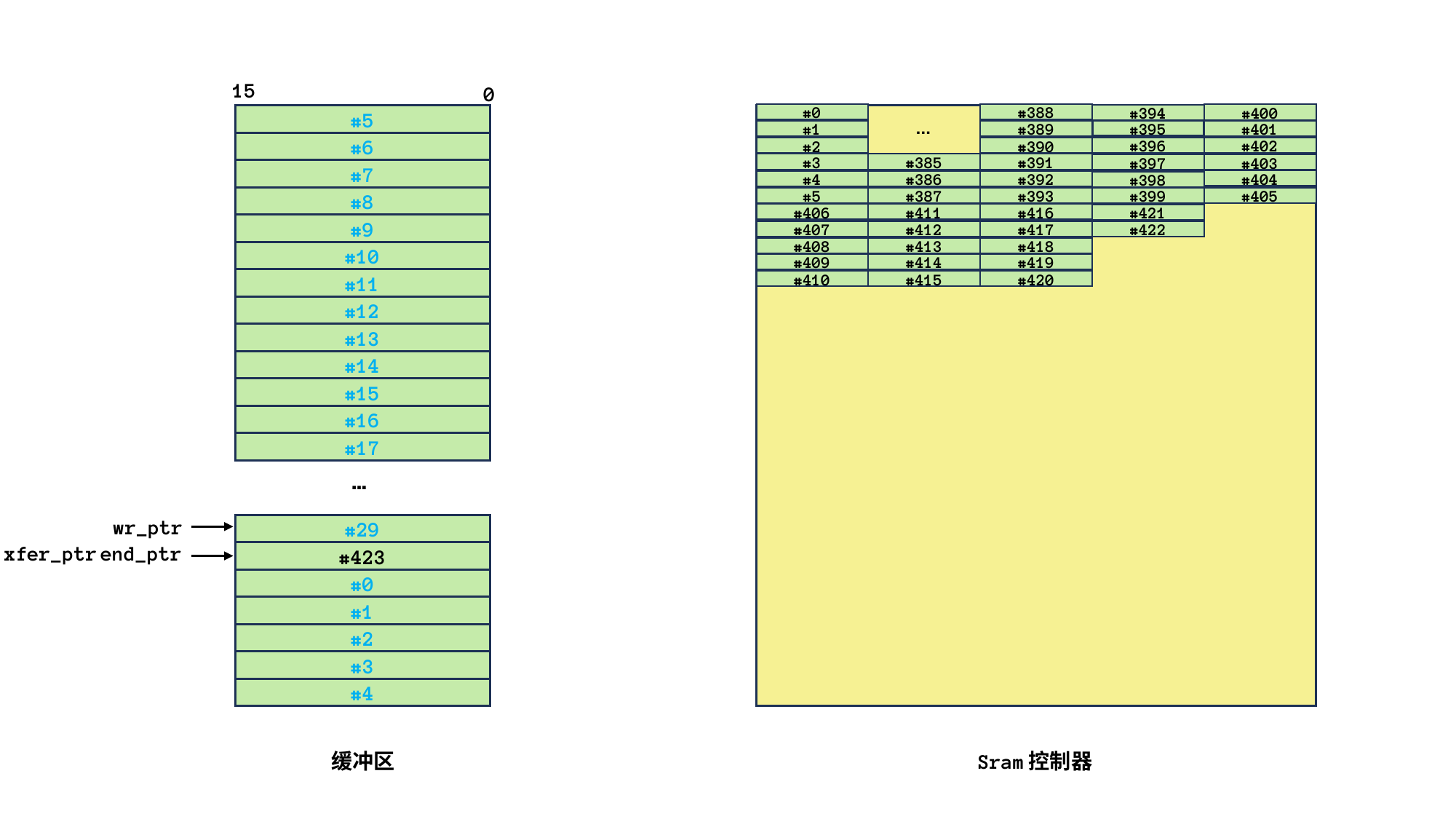

15
0
#5
#6
#7
#8
#9
#10
#11
#12
#13
#14
#15
#16
#17
…
#29
#423
#0
#1
#2
#3
#4
…
#0
#388
#400
#394

#395
#401
#1
#389
#396
#402
#2
#390
#3
#385
#391
#397
#403
#404
#4
#386
#392
#398
#399
#405
#5
#387
#393
#406
#411
#416
#421
#407
#412
#417
#422
#408
#413
#418
#409
#414
#419
#410
#415
#420
#1
wr_ptr
xfer_ptr
end_ptr
#395
缓冲区
Sram 控制器